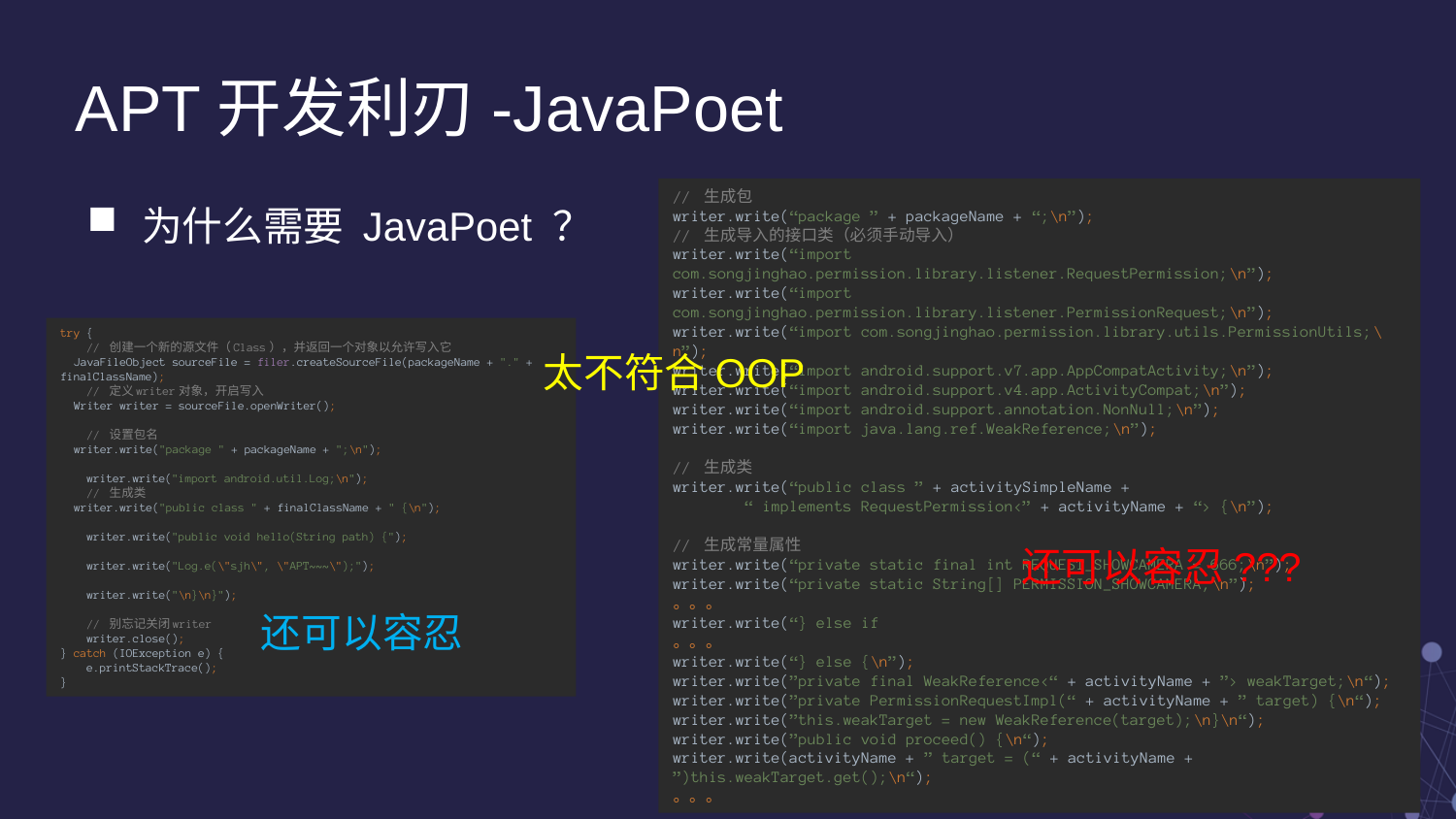

APT开发利刃-JavaPoet
// 生成包
writer.write(“package ” + packageName + “;\n”);
// 生成导入的接口类（必须手动导入）
writer.write(“import com.songjinghao.permission.library.listener.RequestPermission;\n”);
writer.write(“import com.songjinghao.permission.library.listener.PermissionRequest;\n”);
writer.write(“import com.songjinghao.permission.library.utils.PermissionUtils;\n”);
writer.write(“import android.support.v7.app.AppCompatActivity;\n”);
writer.write(“import android.support.v4.app.ActivityCompat;\n”);
writer.write(“import android.support.annotation.NonNull;\n”);
writer.write(“import java.lang.ref.WeakReference;\n”);
// 生成类
writer.write(“public class ” + activitySimpleName +
        “ implements RequestPermission<” + activityName + “> {\n”);
// 生成常量属性
writer.write(“private static final int REQUEST_SHOWCAMERA = 666;\n”);
writer.write(“private static String[] PERMISSION_SHOWCAMERA;\n”);
。。。
writer.write(“} else if
。。。
writer.write(“} else {\n”);
writer.write(”private final WeakReference<“ + activityName + ”> weakTarget;\n“);
writer.write(”private PermissionRequestImpl(“ + activityName + ” target) {\n“);
writer.write(”this.weakTarget = new WeakReference(target);\n}\n“);
writer.write(”public void proceed() {\n“);
writer.write(activityName + ” target = (“ + activityName + ”)this.weakTarget.get();\n“);
。。。
为什么需要 JavaPoet ？
try {
    // 创建一个新的源文件（Class），并返回一个对象以允许写入它
    JavaFileObject sourceFile = filer.createSourceFile(packageName + "." + finalClassName);
    // 定义writer对象，开启写入
    Writer writer = sourceFile.openWriter();
    // 设置包名
    writer.write("package " + packageName + ";\n");
    writer.write("import android.util.Log;\n");
    // 生成类
    writer.write("public class " + finalClassName + " {\n");
    writer.write("public void hello(String path) {");
    writer.write("Log.e(\"sjh\", \"APT~~~\");");
    writer.write("\n}\n}");
    // 别忘记关闭writer
    writer.close();
} catch (IOException e) {
    e.printStackTrace();
}
太不符合OOP
还可以容忍???
还可以容忍